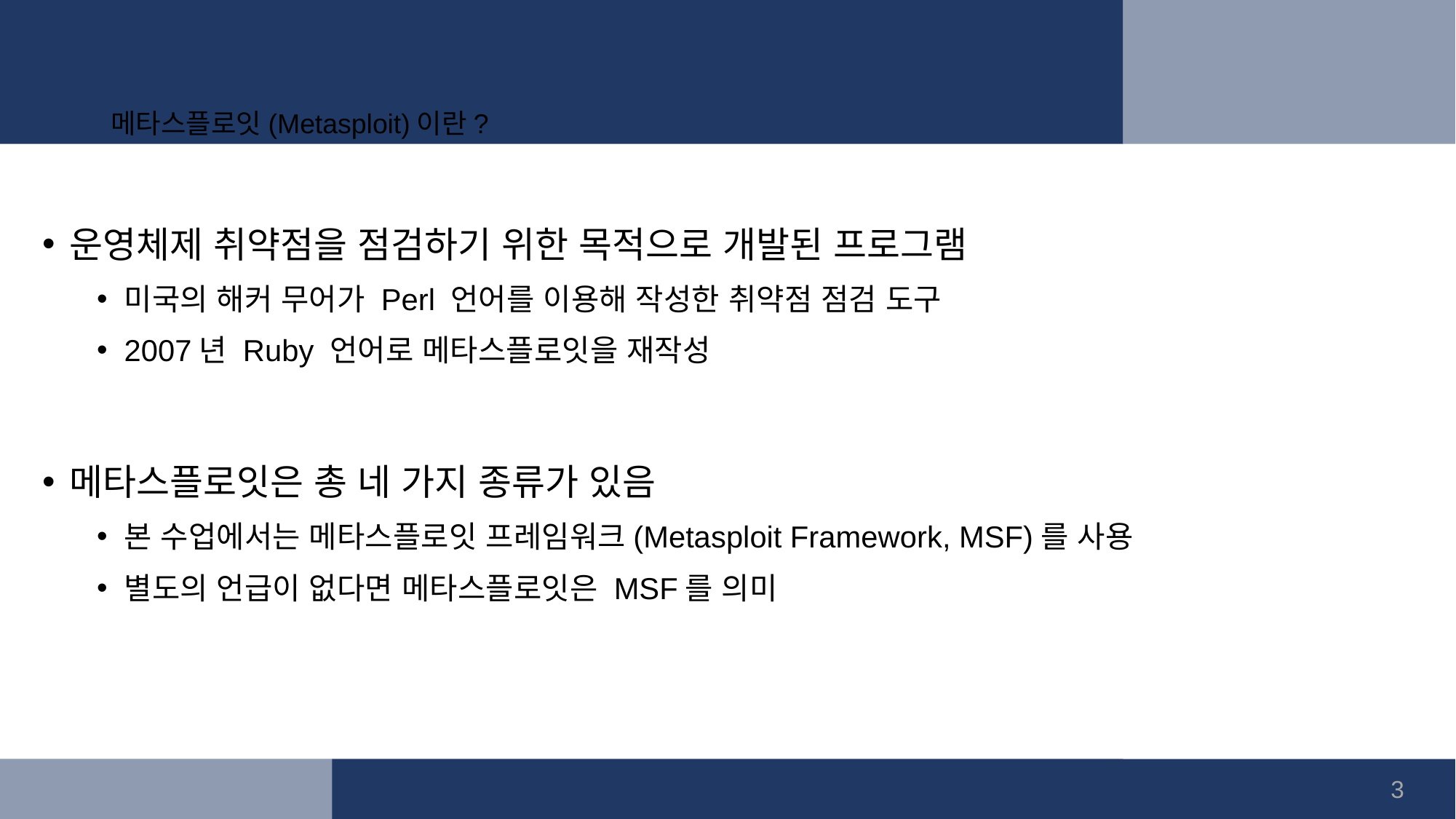

# 메타스플로잇(Metasploit)이란?
운영체제 취약점을 점검하기 위한 목적으로 개발된 프로그램
미국의 해커 무어가 Perl 언어를 이용해 작성한 취약점 점검 도구
2007년 Ruby 언어로 메타스플로잇을 재작성

메타스플로잇은 총 네 가지 종류가 있음
본 수업에서는 메타스플로잇 프레임워크(Metasploit Framework, MSF)를 사용
별도의 언급이 없다면 메타스플로잇은 MSF를 의미

3